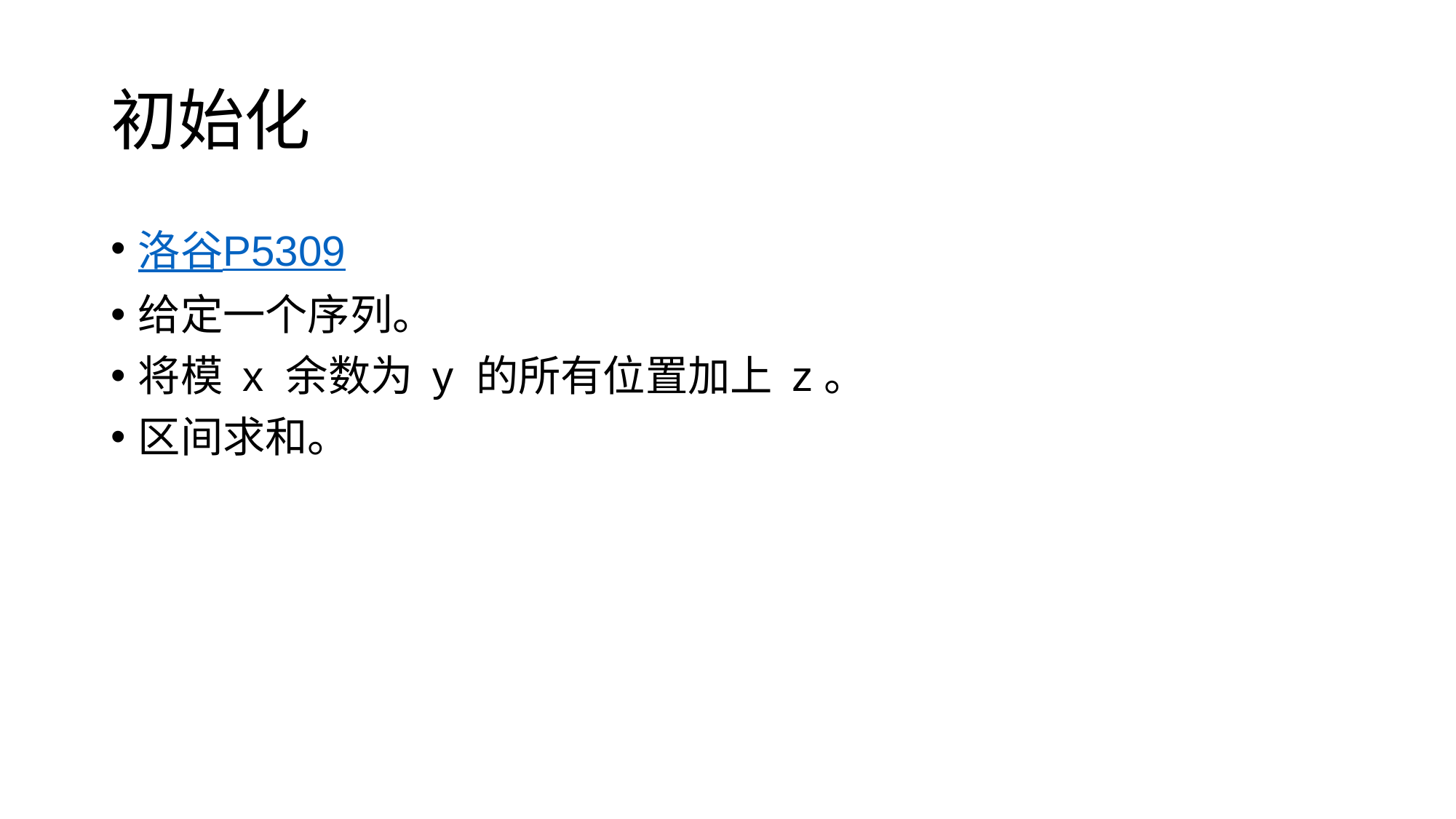

# 初始化
洛谷P5309
给定一个序列。
将模 x 余数为 y 的所有位置加上 z。
区间求和。